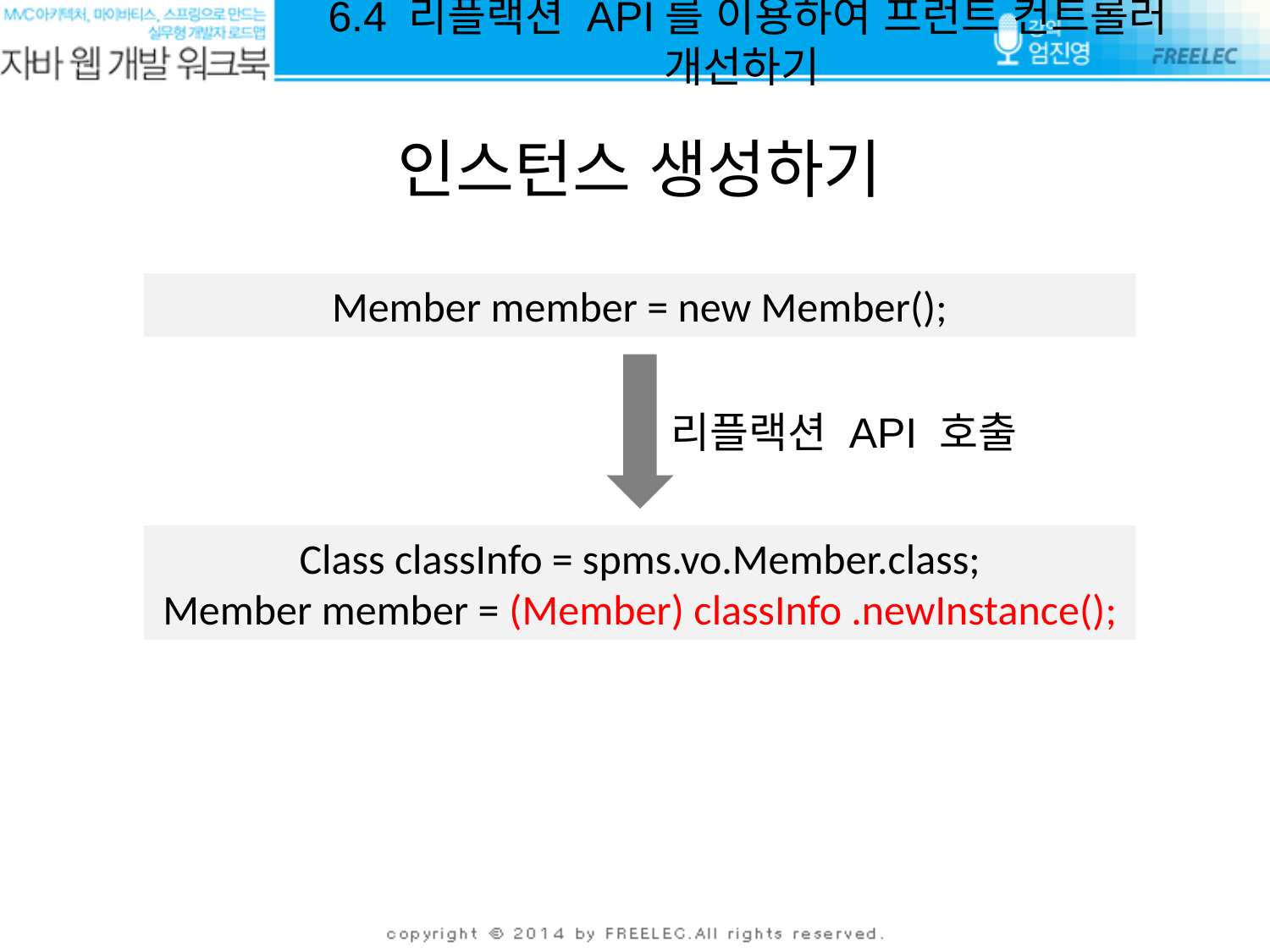

6.4 리플랙션 API를 이용하여 프런트 컨트롤러 개선하기
인스턴스 생성하기
Member member = new Member();

리플랙션 API 호출
Class classInfo = spms.vo.Member.class;
Member member = (Member) classInfo .newInstance();